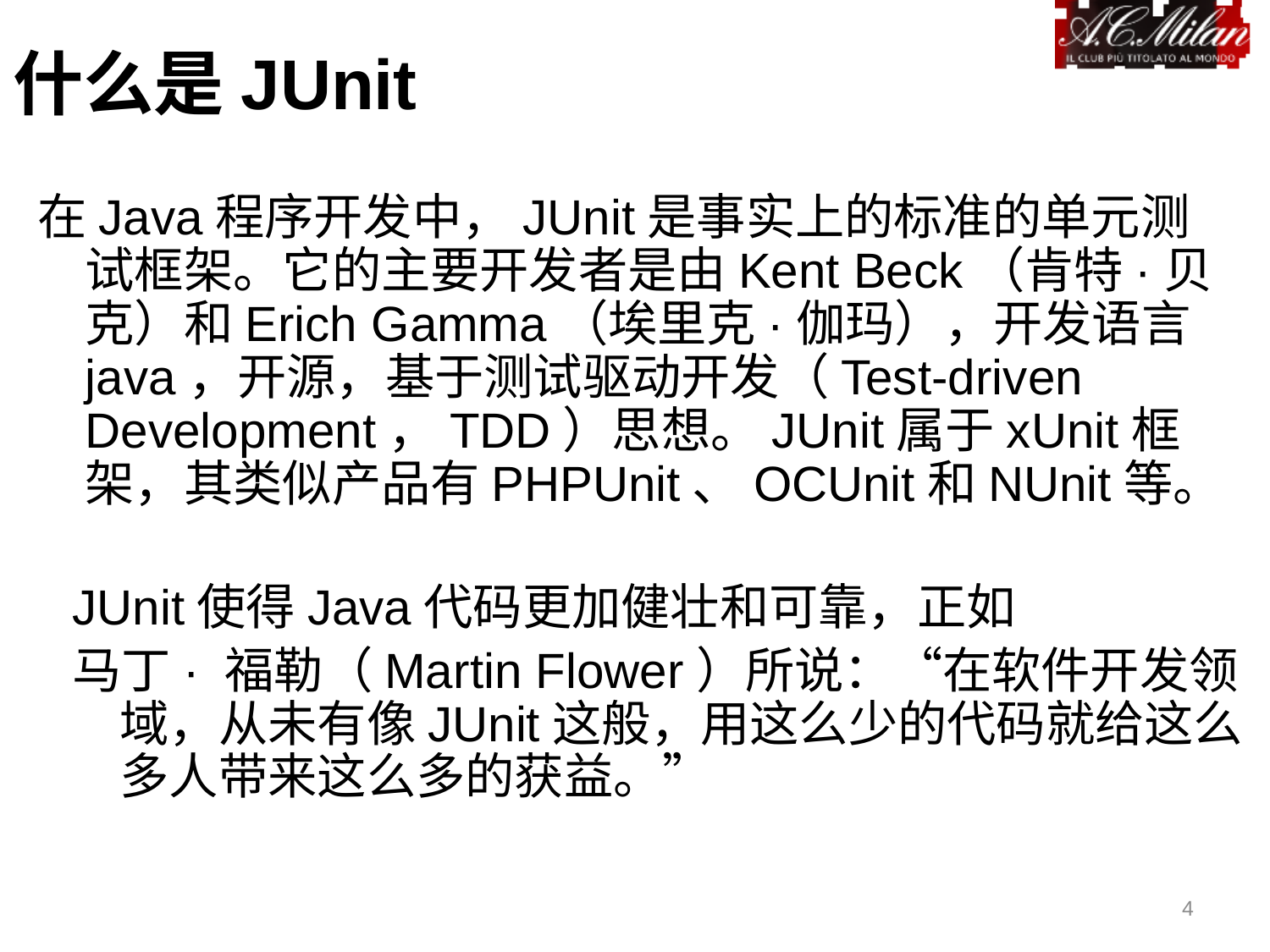

# 什么是JUnit
在Java程序开发中，JUnit是事实上的标准的单元测试框架。它的主要开发者是由Kent Beck（肯特·贝克）和Erich Gamma（埃里克·伽玛），开发语言java，开源，基于测试驱动开发（Test-driven Development，TDD）思想。JUnit属于xUnit框架，其类似产品有PHPUnit、OCUnit和NUnit等。

JUnit使得Java代码更加健壮和可靠，正如
马丁· 福勒（Martin Flower）所说：“在软件开发领域，从未有像JUnit这般，用这么少的代码就给这么多人带来这么多的获益。”

4